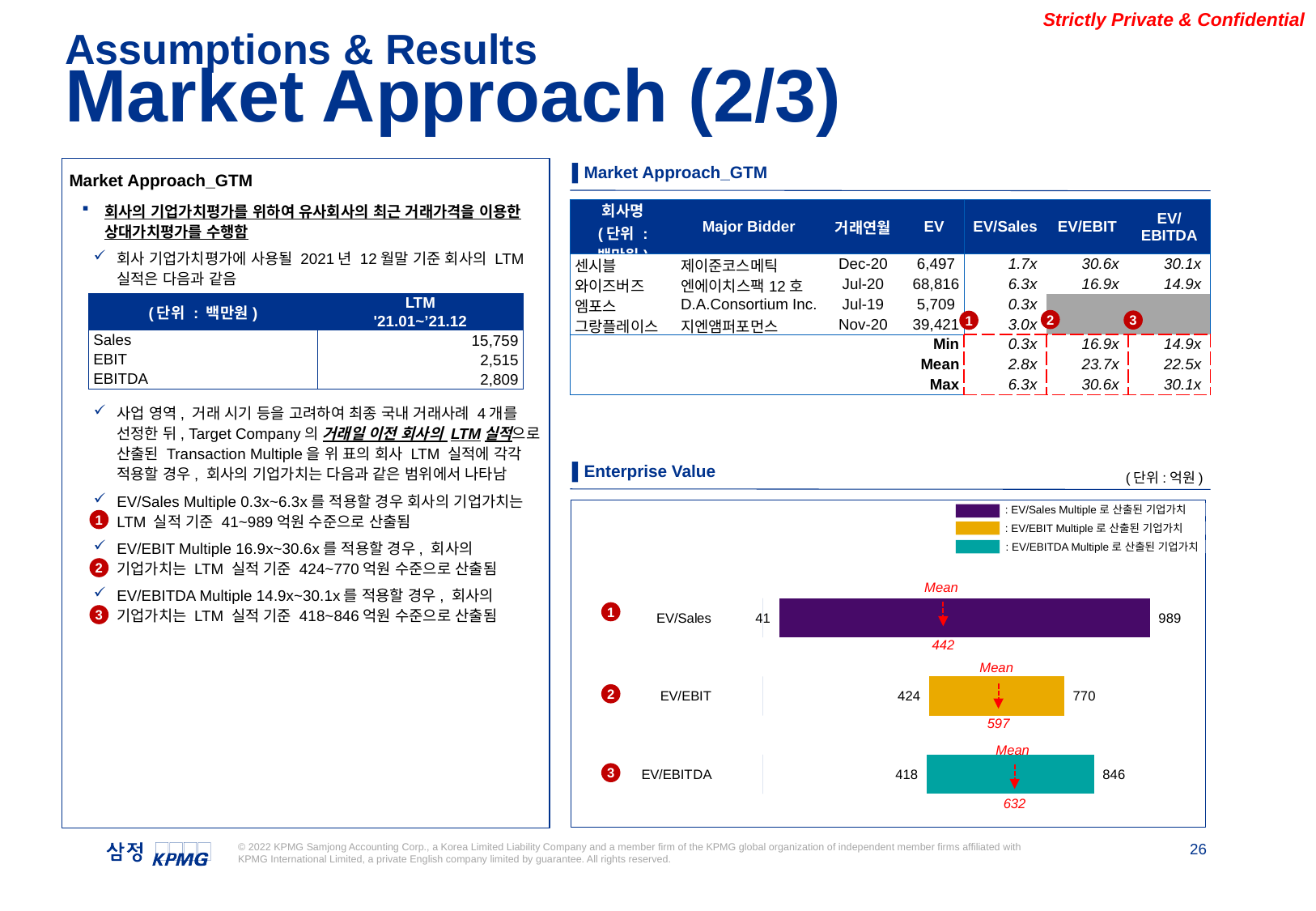

Assumptions & Results
Market Approach (2/3)
▌Market Approach_GTM

Market Approach_GTM
회사의 기업가치평가를 위하여 유사회사의 최근 거래가격을 이용한 상대가치평가를 수행함
회사 기업가치평가에 사용될 2021년 12월말 기준 회사의 LTM 실적은 다음과 같음

사업 영역, 거래 시기 등을 고려하여 최종 국내 거래사례 4개를 선정한 뒤, Target Company의 거래일 이전 회사의 LTM실적으로 산출된 Transaction Multiple을 위 표의 회사 LTM 실적에 각각 적용할 경우, 회사의 기업가치는 다음과 같은 범위에서 나타남
EV/Sales Multiple 0.3x~6.3x를 적용할 경우 회사의 기업가치는  LTM 실적 기준 41~989억원 수준으로 산출됨
EV/EBIT Multiple 16.9x~30.6x를 적용할 경우, 회사의 기업가치는 LTM 실적 기준 424~770억원 수준으로 산출됨
EV/EBITDA Multiple 14.9x~30.1x를 적용할 경우, 회사의 기업가치는 LTM 실적 기준 418~846억원 수준으로 산출됨

| 회사명 (단위 : 백만원) | Major Bidder | 거래연월 | EV | EV/Sales | EV/EBIT | EV/ EBITDA |
| --- | --- | --- | --- | --- | --- | --- |
| 센시블 | 제이준코스메틱 | Dec-20 | 6,497 | 1.7x | 30.6x | 30.1x |
| 와이즈버즈 | 엔에이치스팩12호 | Jul-20 | 68,816 | 6.3x | 16.9x | 14.9x |
| 엠포스 | D.A.Consortium Inc. | Jul-19 | 5,709 | 0.3x |  |  |
| 그랑플레이스 | 지엔앰퍼포먼스 | Nov-20 | 39,421 | 3.0x |  |  |
| Min |  |  |  | 0.3x | 16.9x | 14.9x |
| Mean |  |  |  | 2.8x | 23.7x | 22.5x |
| Max |  |  |  | 6.3x | 30.6x | 30.1x |
| (단위 : 백만원) | LTM |
| --- | --- |
|  | '21.01~’21.12 |
| Sales | 15,759 |
| EBIT | 2,515 |
| EBITDA | 2,809 |
2
3
1
▌Enterprise Value

(단위:억원)

### Chart

| Category | start | min | max1 | max2 | start | min | max1 | max2 | start | min | max1 | max2 | start | min | max1 | max2 |
|---|---|---|---|---|---|---|---|---|---|---|---|---|---|---|---|---|
| EV/Sales | 0.0 | 40.92154750509677 | 948.013293013586 | 988.9348405186828 | 0.0 | 174.76253635150795 | 425.7852140630803 | 600.5477504145882 | 0.0 | 174.76253635150795 | 425.7852140630803 | 600.5477504145882 | 0.0 | 174.76253635150795 | 425.7852140630803 | 600.5477504145882 |
| EV/EBIT | 0.0 | 424.2114573666367 | 346.0382357669417 | 770.2496931335784 | 0.0 | 147.68053145536618 | 546.4285554431042 | 694.1090868984704 | 0.0 | 147.68053145536618 | 546.4285554431042 | 694.1090868984704 | 0.0 | 147.68053145536618 | 546.4285554431042 | 694.1090868984704 |
| EV/EBITDA | 0.0 | 418.2779414132549 | 427.5027445209007 | 845.7806859341556 | 0.0 | 149.78227629586038 | 339.8625503374311 | 489.6448266332915 | 0.0 | 149.78227629586038 | 339.8625503374311 | 489.6448266332915 | 0.0 | 149.78227629586038 | 339.8625503374311 | 489.6448266332915 |
: EV/Sales Multiple로 산출된 기업가치

1
: EV/EBIT Multiple로 산출된 기업가치

: EV/EBITDA Multiple로 산출된 기업가치

2
Mean
1
3
442
Mean
2
597
Mean
3
632